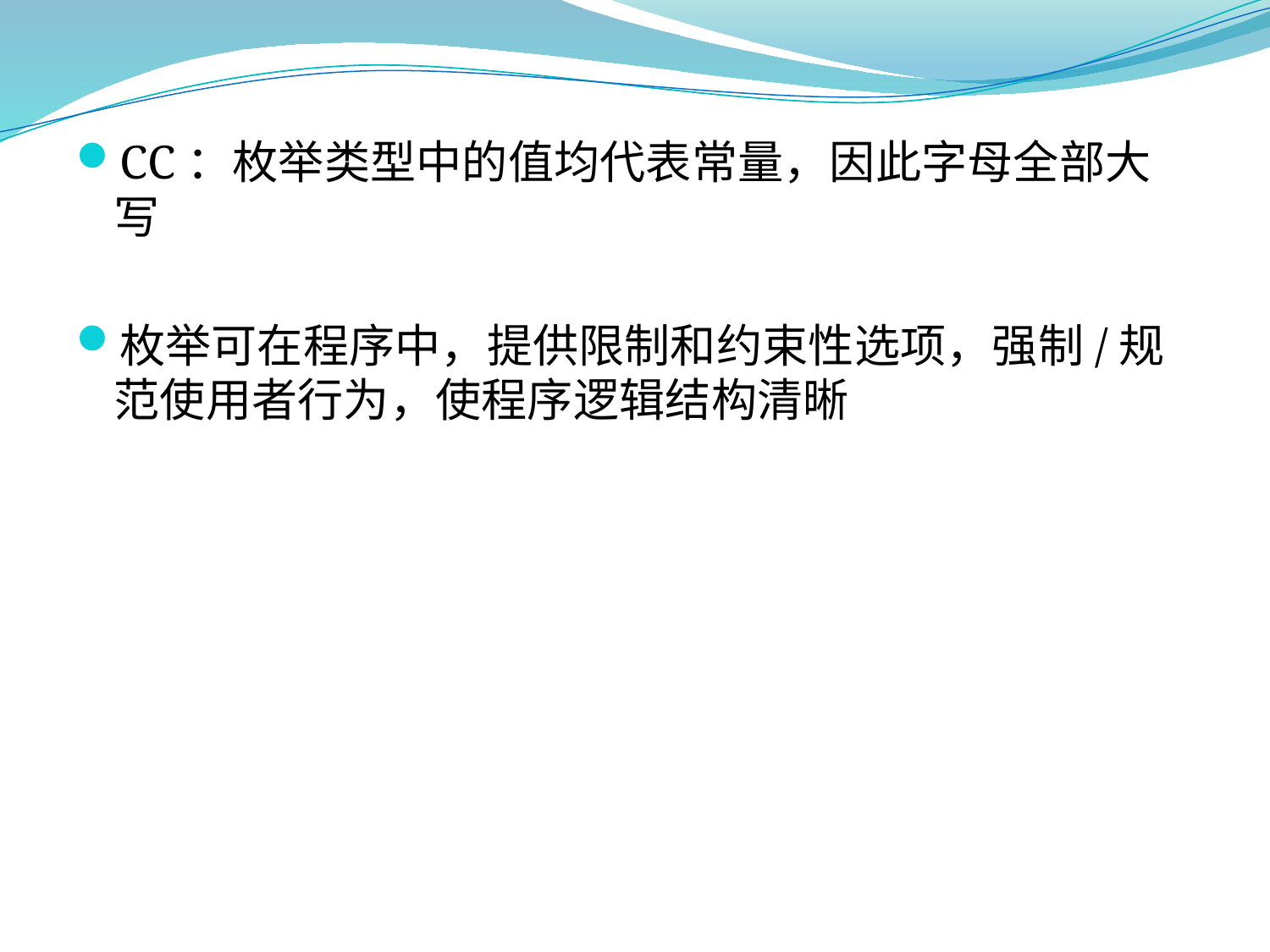

CC：枚举类型中的值均代表常量，因此字母全部大写

枚举可在程序中，提供限制和约束性选项，强制/规范使用者行为，使程序逻辑结构清晰

51